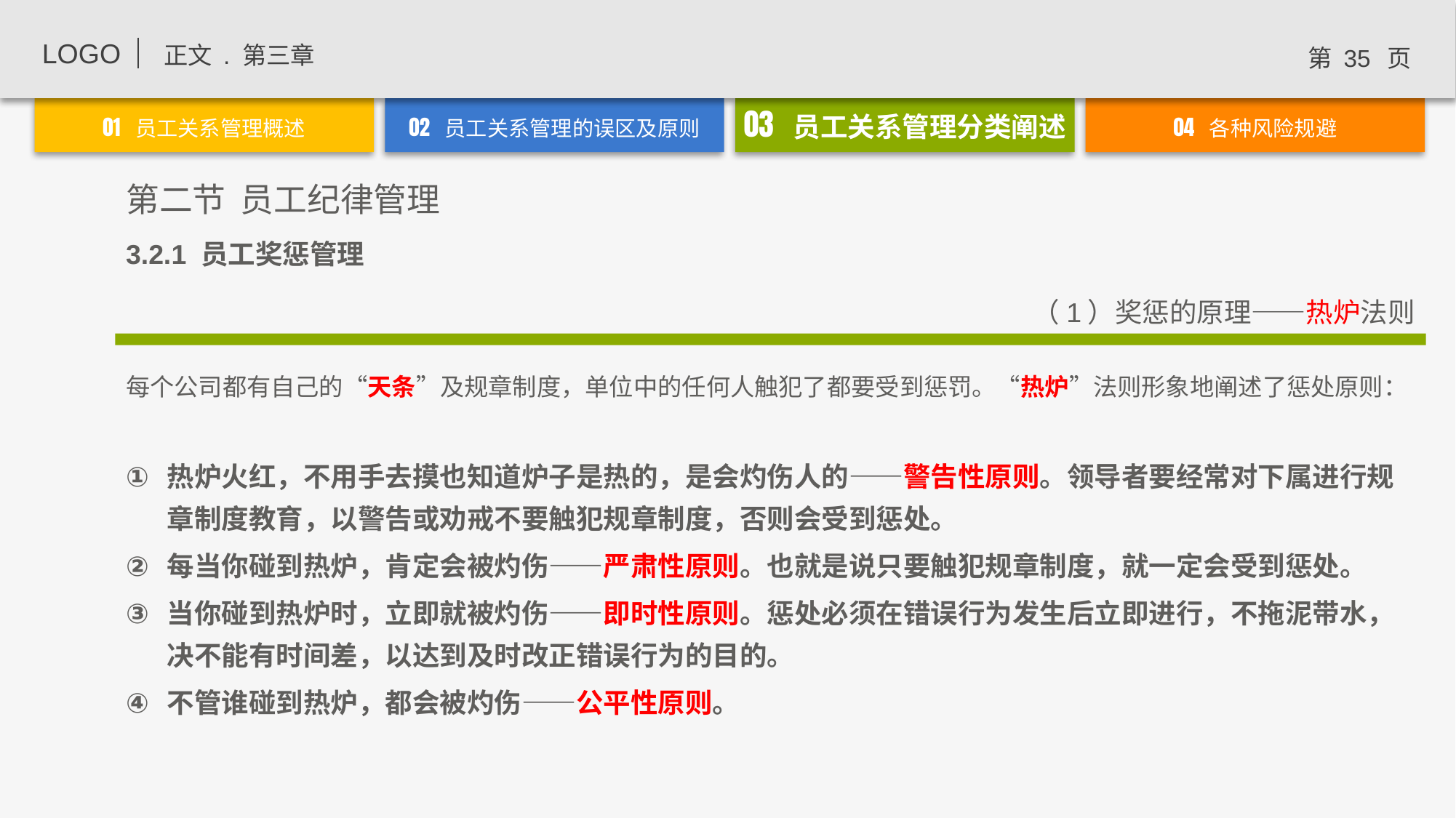

3.2.1 员工奖惩管理
（1）奖惩的原理——热炉法则

每个公司都有自己的“天条”及规章制度，单位中的任何人触犯了都要受到惩罚。“热炉”法则形象地阐述了惩处原则：
热炉火红，不用手去摸也知道炉子是热的，是会灼伤人的——警告性原则。领导者要经常对下属进行规章制度教育，以警告或劝戒不要触犯规章制度，否则会受到惩处。
每当你碰到热炉，肯定会被灼伤——严肃性原则。也就是说只要触犯规章制度，就一定会受到惩处。
当你碰到热炉时，立即就被灼伤——即时性原则。惩处必须在错误行为发生后立即进行，不拖泥带水，决不能有时间差，以达到及时改正错误行为的目的。
不管谁碰到热炉，都会被灼伤——公平性原则。